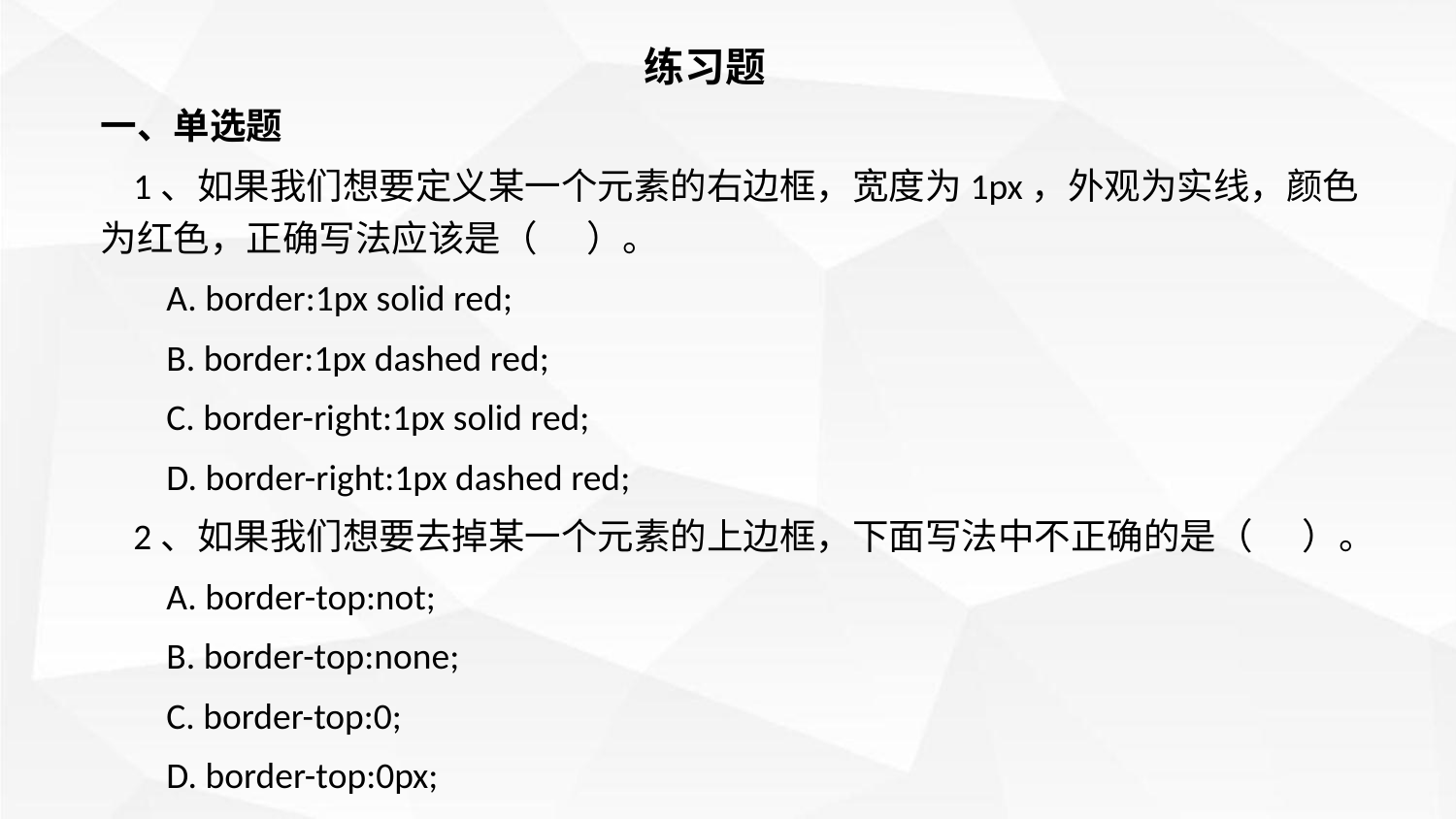

练习题
一、单选题
    1、如果我们想要定义某一个元素的右边框，宽度为1px，外观为实线，颜色为红色，正确写法应该是（      ）。
        A. border:1px solid red;
        B. border:1px dashed red;
        C. border-right:1px solid red;
        D. border-right:1px dashed red;
    2、如果我们想要去掉某一个元素的上边框，下面写法中不正确的是（      ）。
        A. border-top:not;
        B. border-top:none;
        C. border-top:0;
        D. border-top:0px;